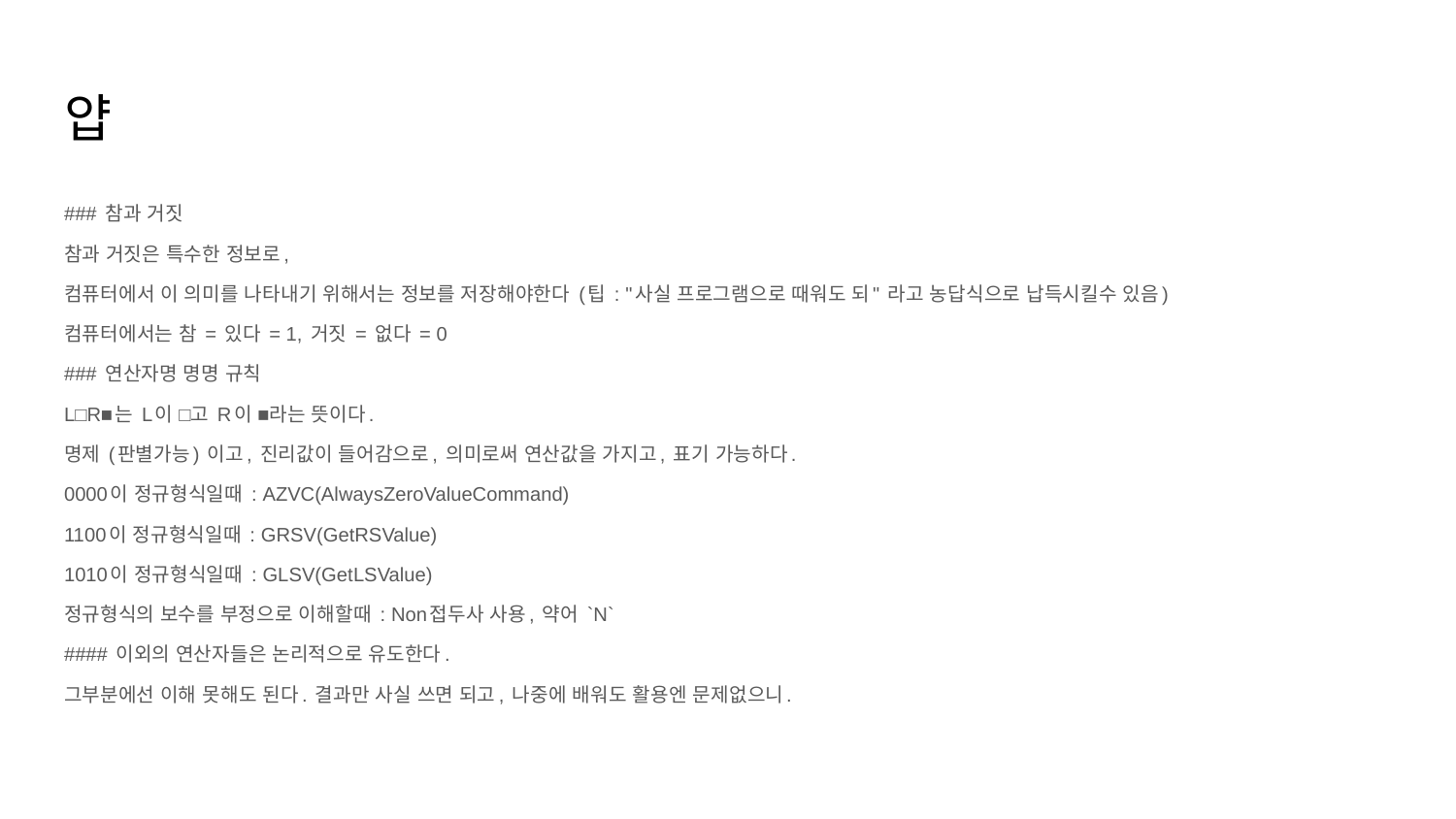

# 얍
### 참과 거짓
참과 거짓은 특수한 정보로,
컴퓨터에서 이 의미를 나타내기 위해서는 정보를 저장해야한다 (팁 : "사실 프로그램으로 때워도 되" 라고 농답식으로 납득시킬수 있음)
컴퓨터에서는 참 = 있다 = 1, 거짓 = 없다 = 0
### 연산자명 명명 규칙
L□R■는 L이 □고 R이 ■라는 뜻이다.
명제 (판별가능) 이고, 진리값이 들어감으로, 의미로써 연산값을 가지고, 표기 가능하다.
0000이 정규형식일때 : AZVC(AlwaysZeroValueCommand)
1100이 정규형식일때 : GRSV(GetRSValue)
1010이 정규형식일때 : GLSV(GetLSValue)
정규형식의 보수를 부정으로 이해할때 : Non접두사 사용, 약어 `N`
#### 이외의 연산자들은 논리적으로 유도한다.
그부분에선 이해 못해도 된다. 결과만 사실 쓰면 되고, 나중에 배워도 활용엔 문제없으니.